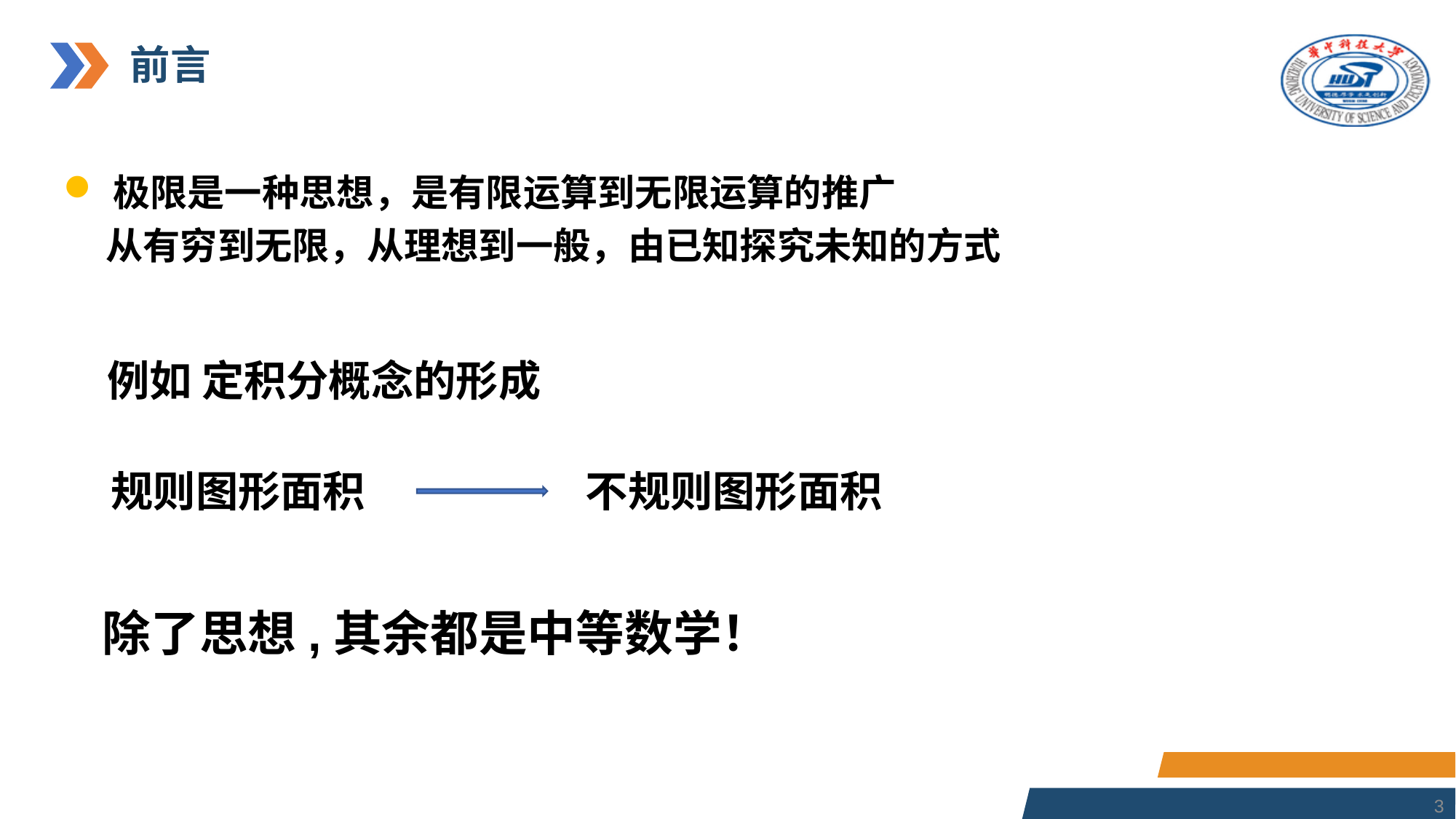

极限是一种思想，是有限运算到无限运算的推广
    从有穷到无限，从理想到一般，由已知探究未知的方式

例如 定积分概念的形成
规则图形面积
不规则图形面积

除了思想,其余都是中等数学！
3